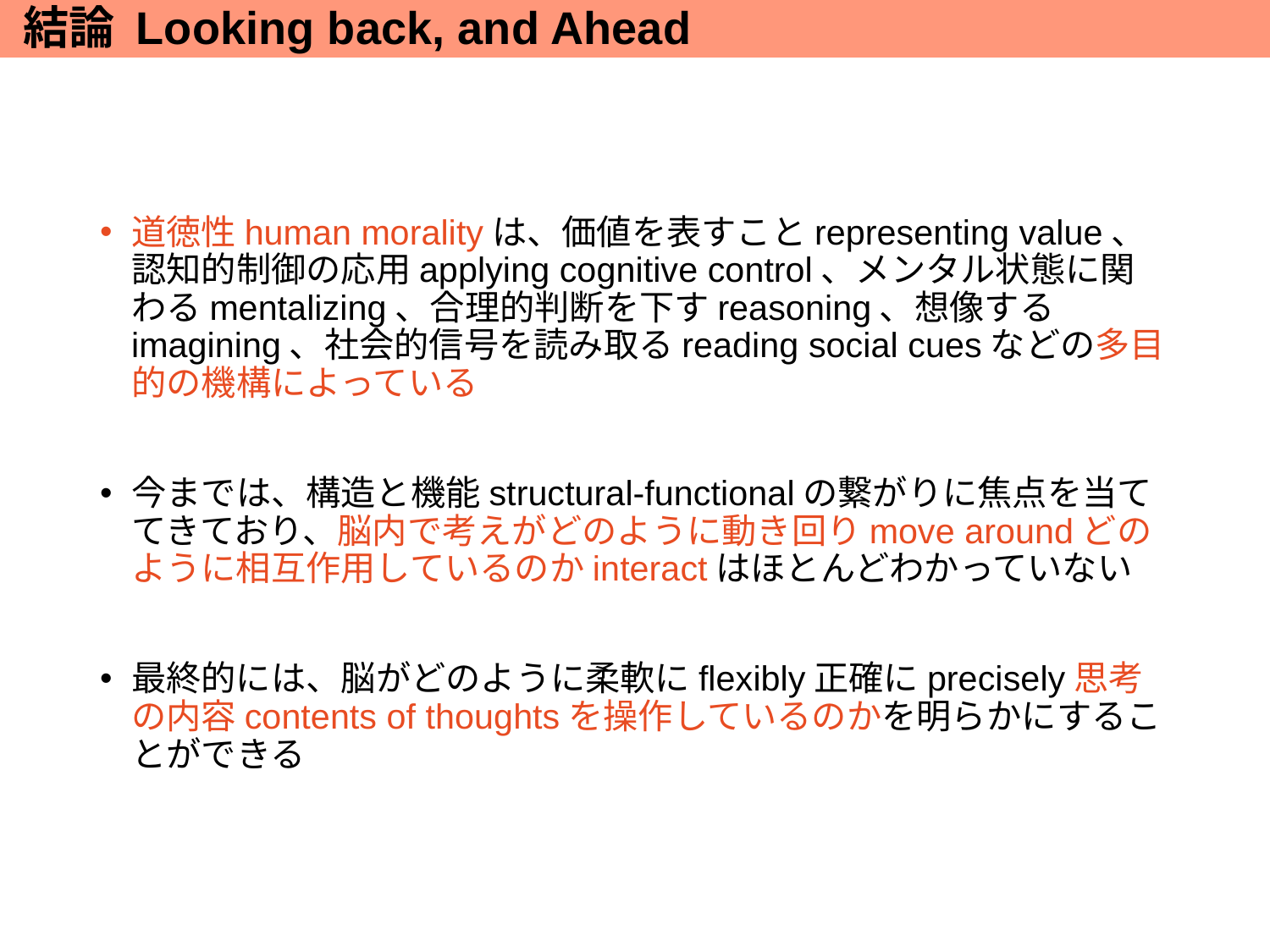

# 結論 Looking back, and Ahead
道徳性human moralityは、価値を表すことrepresenting value、認知的制御の応用applying cognitive control、メンタル状態に関わるmentalizing、合理的判断を下すreasoning、想像するimagining、社会的信号を読み取るreading social cuesなどの多目的の機構によっている

今までは、構造と機能structural-functionalの繋がりに焦点を当ててきており、脳内で考えがどのように動き回りmove aroundどのように相互作用しているのかinteractはほとんどわかっていない

最終的には、脳がどのように柔軟にflexibly正確にprecisely思考の内容contents of thoughtsを操作しているのかを明らかにすることができる